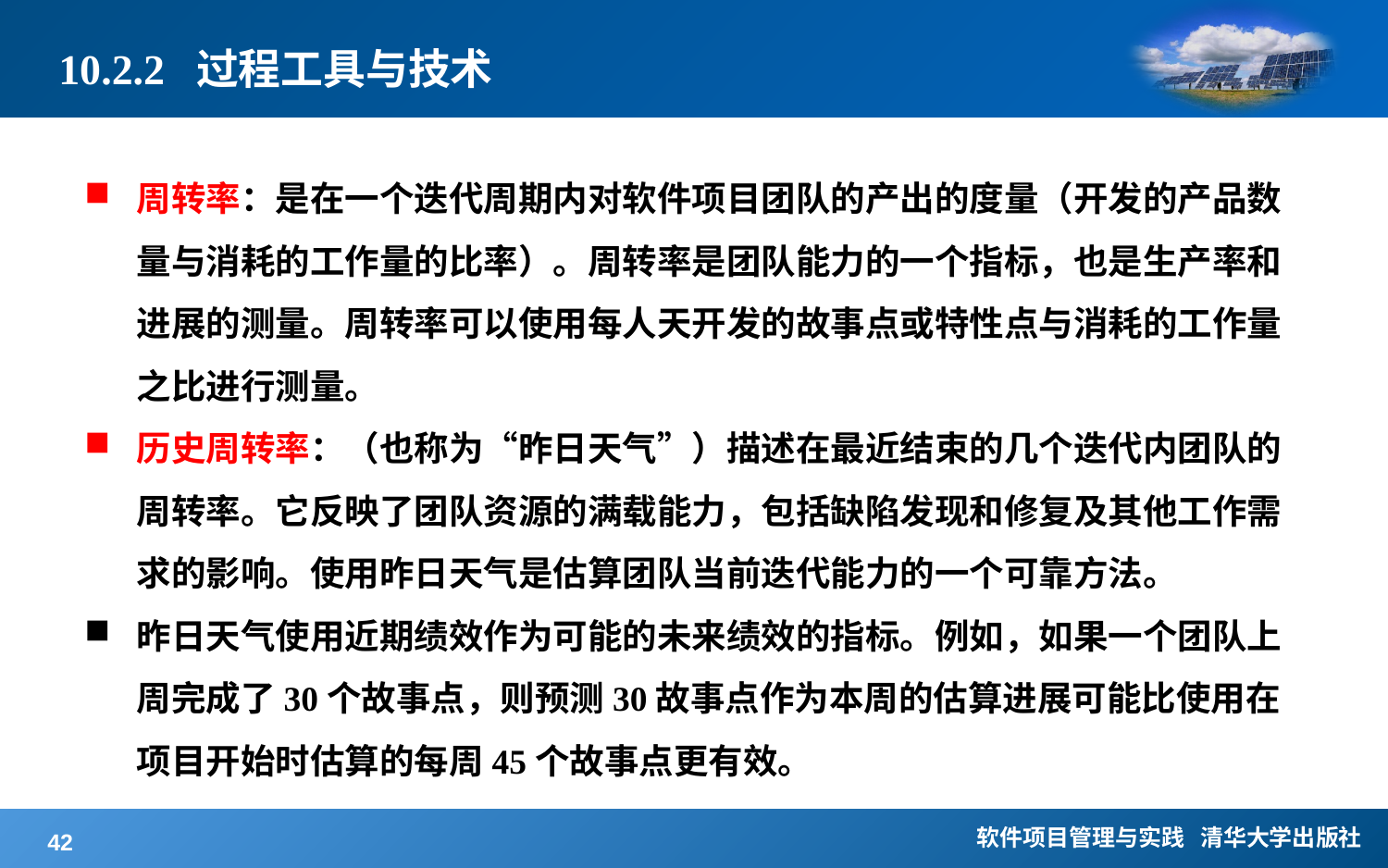

# 10.2.2  过程工具与技术
周转率：是在一个迭代周期内对软件项目团队的产出的度量（开发的产品数量与消耗的工作量的比率）。周转率是团队能力的一个指标，也是生产率和进展的测量。周转率可以使用每人天开发的故事点或特性点与消耗的工作量之比进行测量。
历史周转率：（也称为“昨日天气”）描述在最近结束的几个迭代内团队的周转率。它反映了团队资源的满载能力，包括缺陷发现和修复及其他工作需求的影响。使用昨日天气是估算团队当前迭代能力的一个可靠方法。
昨日天气使用近期绩效作为可能的未来绩效的指标。例如，如果一个团队上周完成了30个故事点，则预测30故事点作为本周的估算进展可能比使用在项目开始时估算的每周45个故事点更有效。